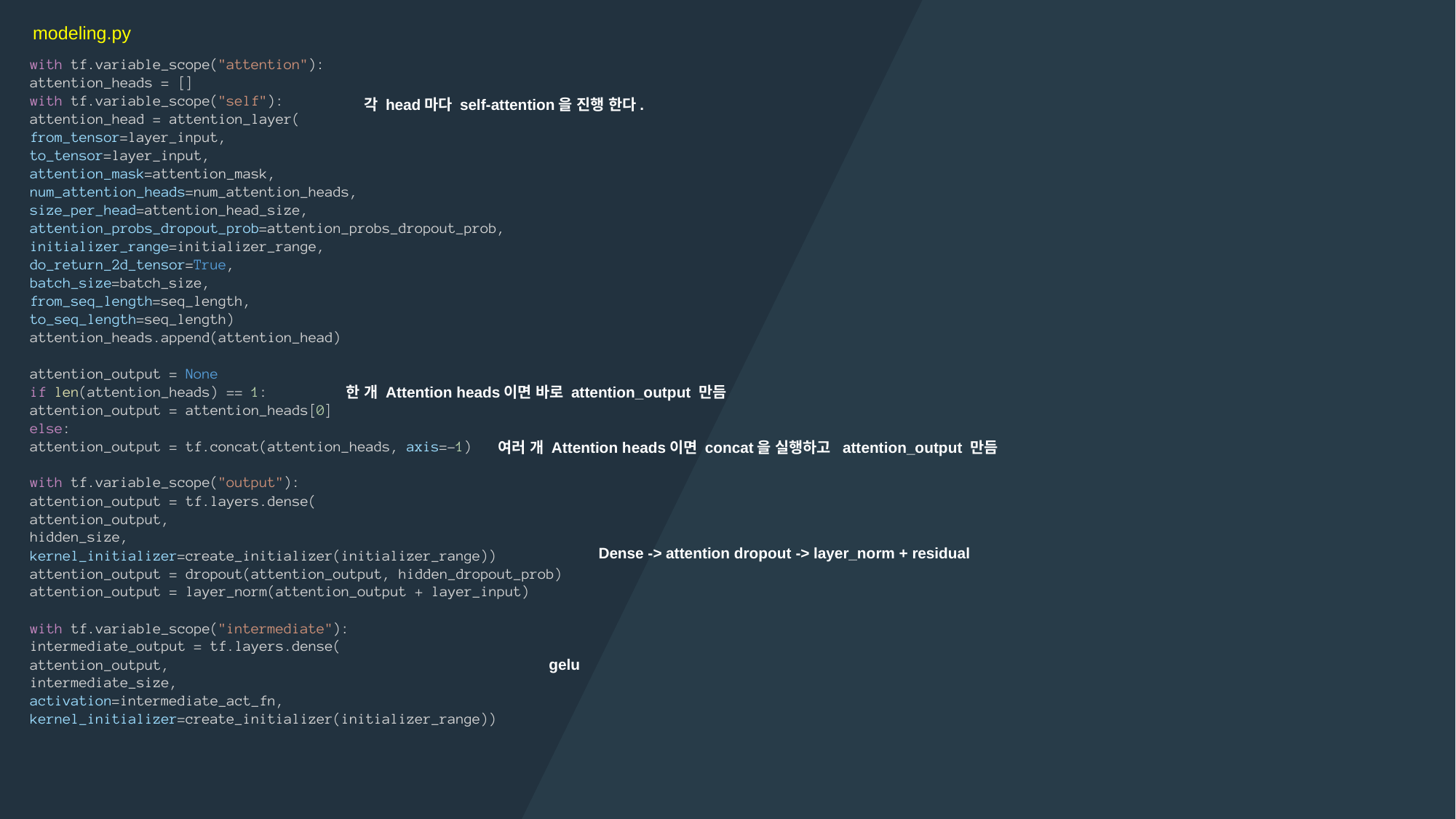

modeling.py
with tf.variable_scope("attention"):
attention_heads = []
with tf.variable_scope("self"):
attention_head = attention_layer(
from_tensor=layer_input,
to_tensor=layer_input,
attention_mask=attention_mask,
num_attention_heads=num_attention_heads,
size_per_head=attention_head_size,
attention_probs_dropout_prob=attention_probs_dropout_prob,
initializer_range=initializer_range,
do_return_2d_tensor=True,
batch_size=batch_size,
from_seq_length=seq_length,
to_seq_length=seq_length)
attention_heads.append(attention_head)
attention_output = None
if len(attention_heads) == 1:
attention_output = attention_heads[0]
else:
attention_output = tf.concat(attention_heads, axis=-1)
with tf.variable_scope("output"):
attention_output = tf.layers.dense(
attention_output,
hidden_size,
kernel_initializer=create_initializer(initializer_range))
attention_output = dropout(attention_output, hidden_dropout_prob)
attention_output = layer_norm(attention_output + layer_input)
with tf.variable_scope("intermediate"):
intermediate_output = tf.layers.dense(
attention_output,
intermediate_size,
activation=intermediate_act_fn,
kernel_initializer=create_initializer(initializer_range))

각 head마다 self-attention을 진행 한다.
한 개 Attention heads이면 바로 attention_output 만듬
여러 개 Attention heads이면 concat을 실행하고  attention_output 만듬
Dense -> attention dropout -> layer_norm + residual
gelu